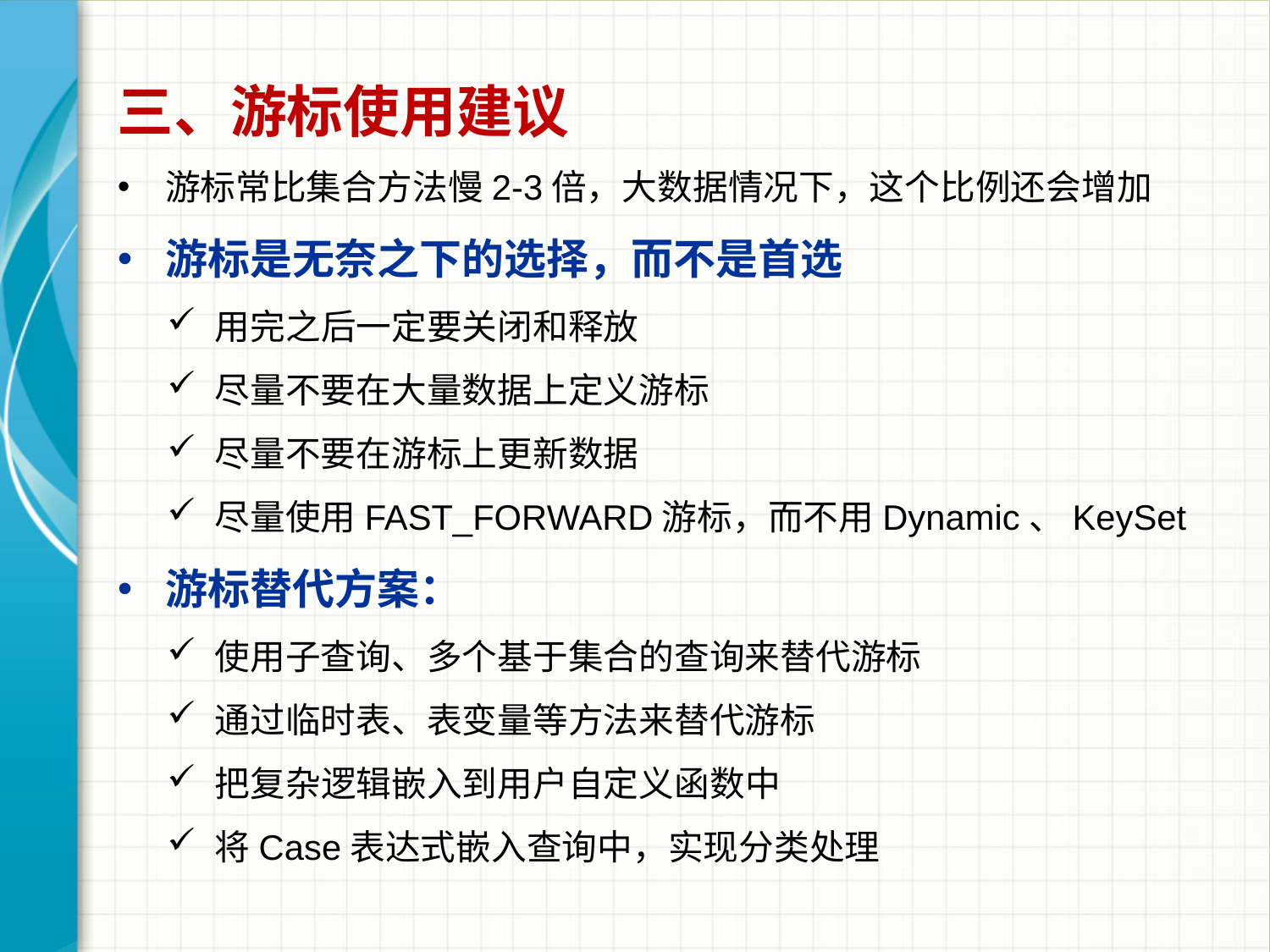

三、游标使用建议
游标常比集合方法慢2-3倍，大数据情况下，这个比例还会增加
游标是无奈之下的选择，而不是首选
用完之后一定要关闭和释放
尽量不要在大量数据上定义游标
尽量不要在游标上更新数据
尽量使用FAST_FORWARD游标，而不用Dynamic、KeySet
游标替代方案：
使用子查询、多个基于集合的查询来替代游标
通过临时表、表变量等方法来替代游标
把复杂逻辑嵌入到用户自定义函数中
将Case表达式嵌入查询中，实现分类处理